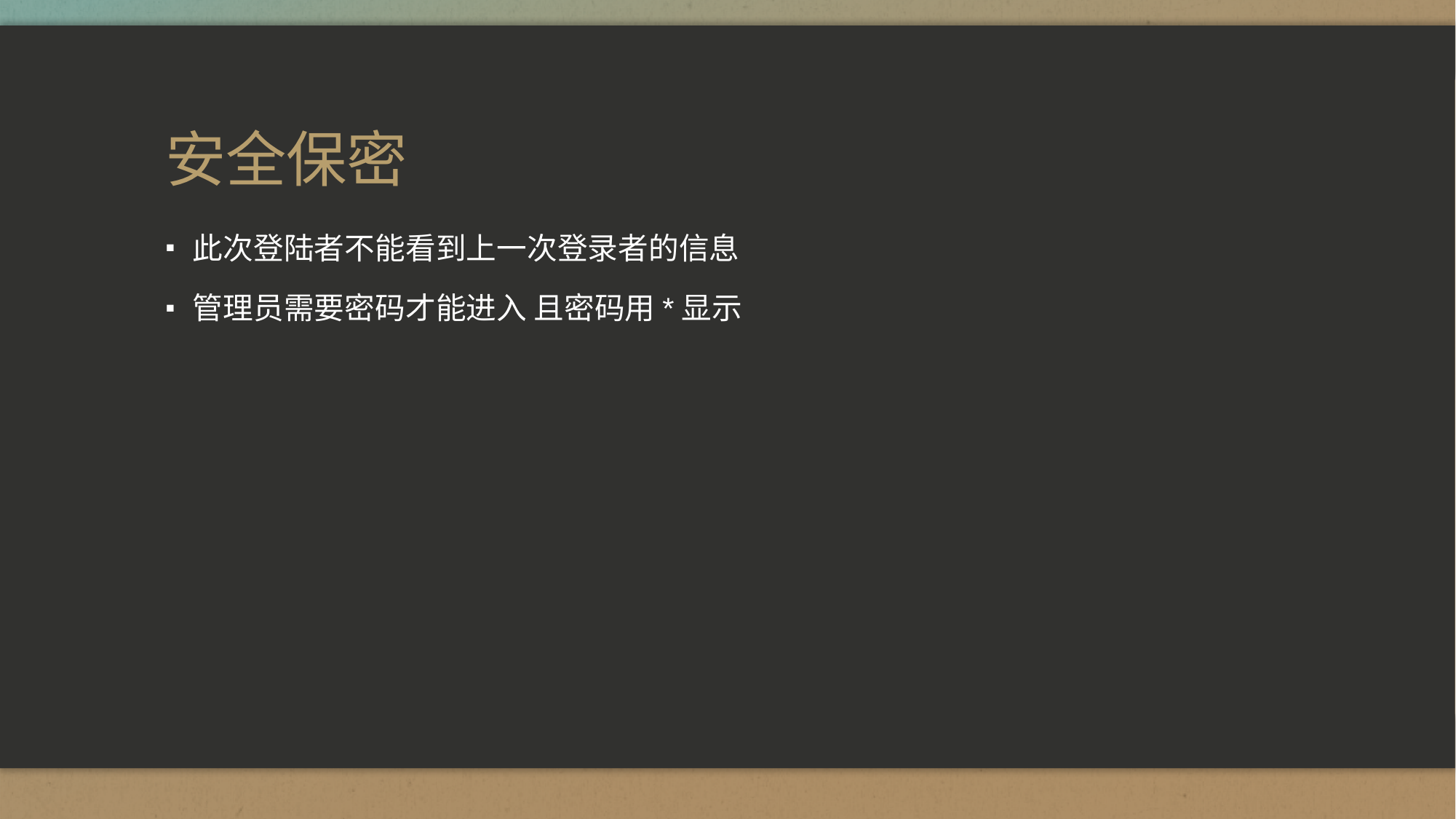

# 安全保密
此次登陆者不能看到上一次登录者的信息
管理员需要密码才能进入 且密码用*显示